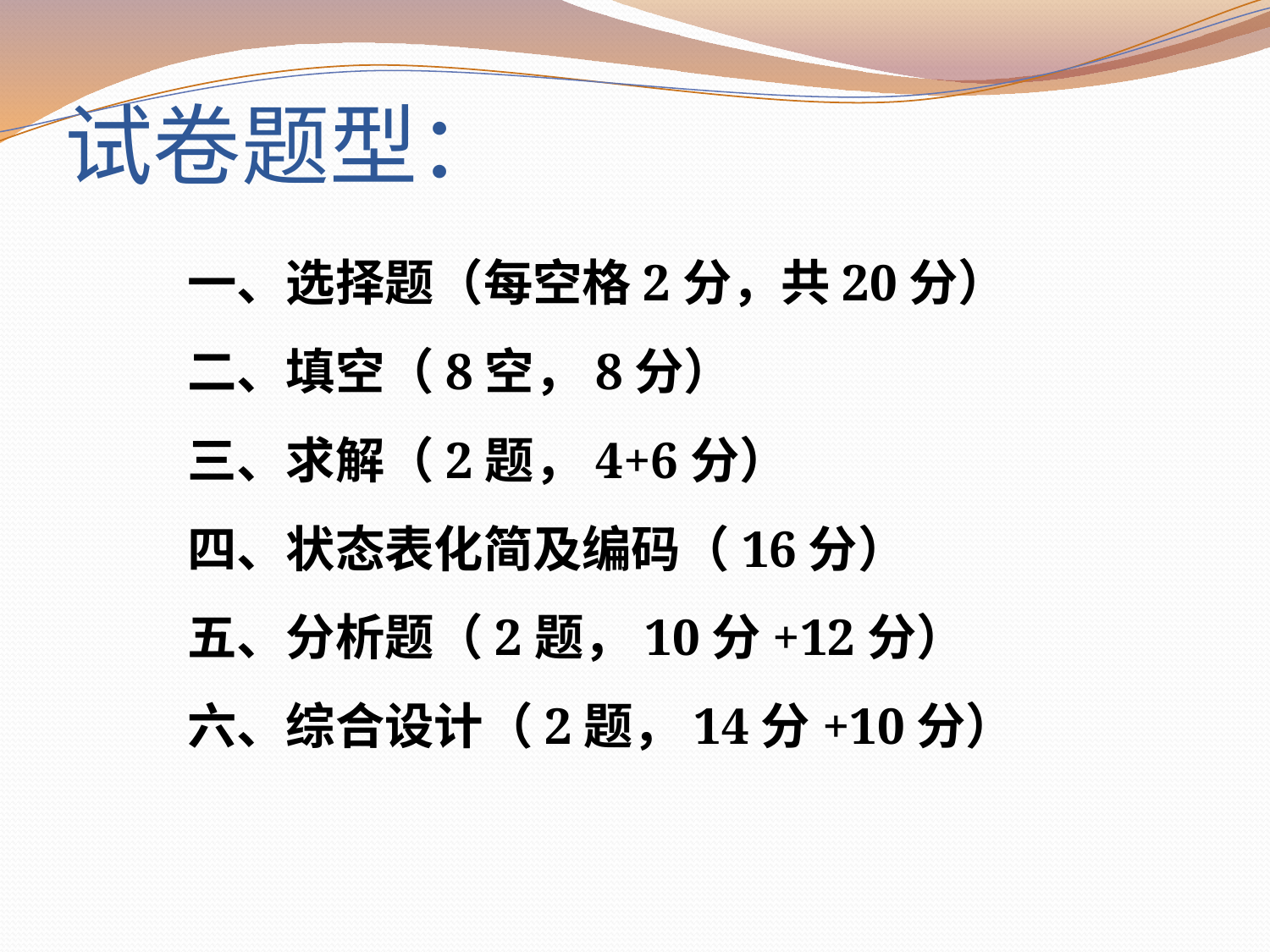

# 试卷题型：
一、选择题（每空格2分，共20分）
二、填空（8空，8分）
三、求解（2题，4+6分）
四、状态表化简及编码（16分）
五、分析题（2题，10分+12分）
六、综合设计（2题，14分+10分）